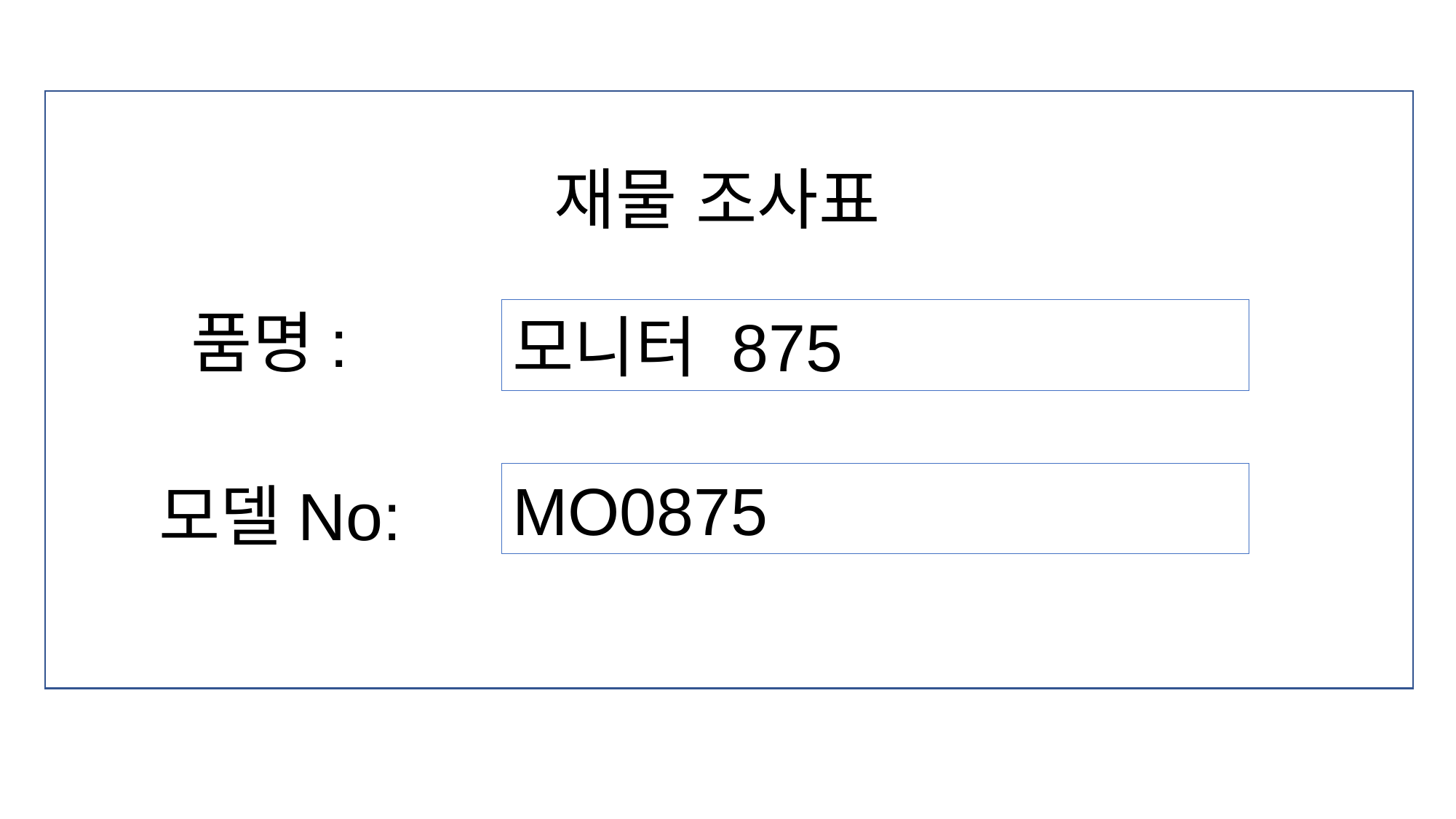

재물 조사표
품명:
모니터 875
MO0875
모델No: